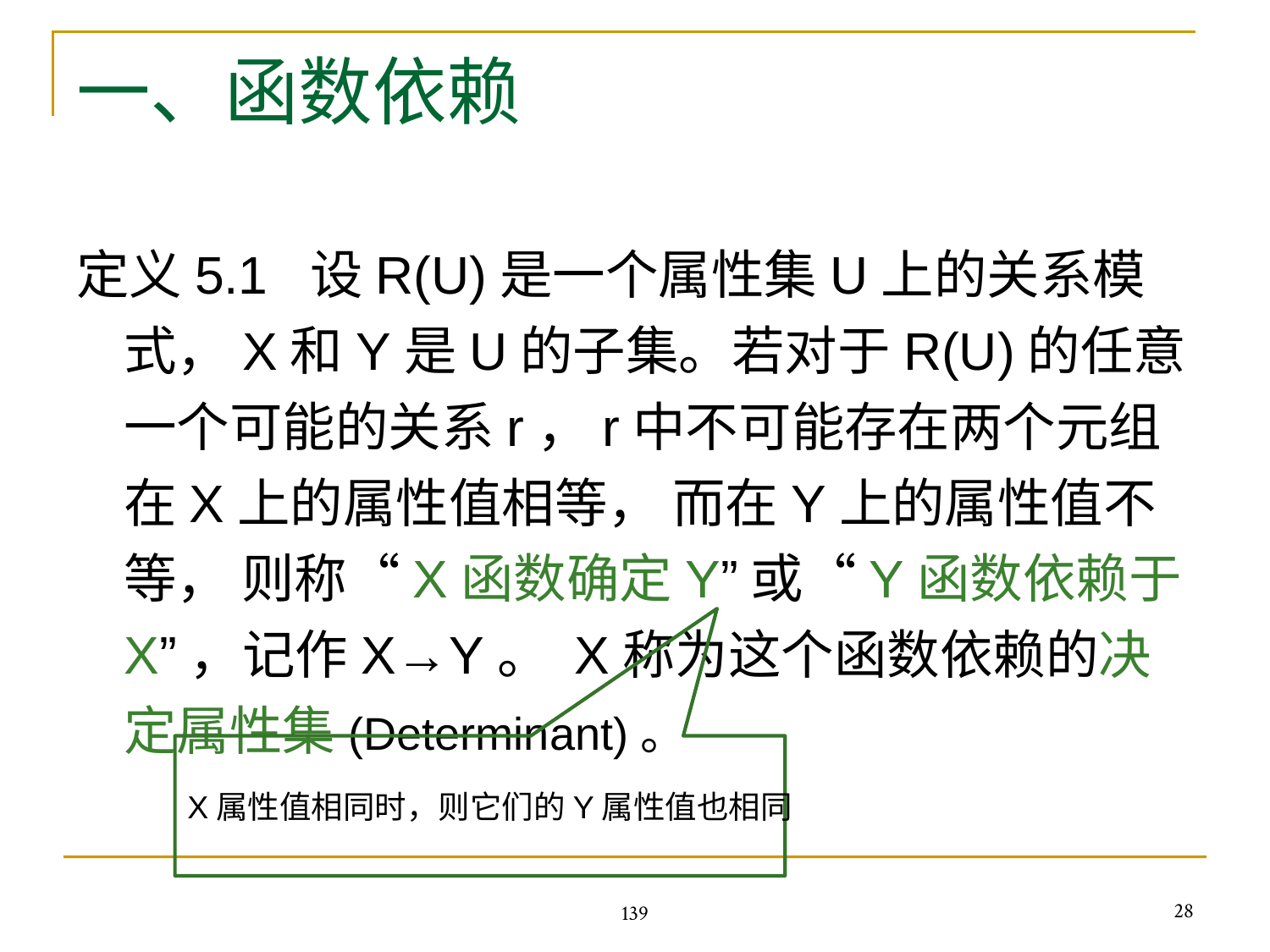

# 一、函数依赖
定义5.1  设R(U)是一个属性集U上的关系模式，X和Y是U的子集。若对于R(U)的任意一个可能的关系r，r中不可能存在两个元组在X上的属性值相等， 而在Y上的属性值不等， 则称“X函数确定Y”或“Y函数依赖于X”，记作X→Y。 X称为这个函数依赖的决定属性集(Determinant)。
X属性值相同时，则它们的Y属性值也相同
28
139